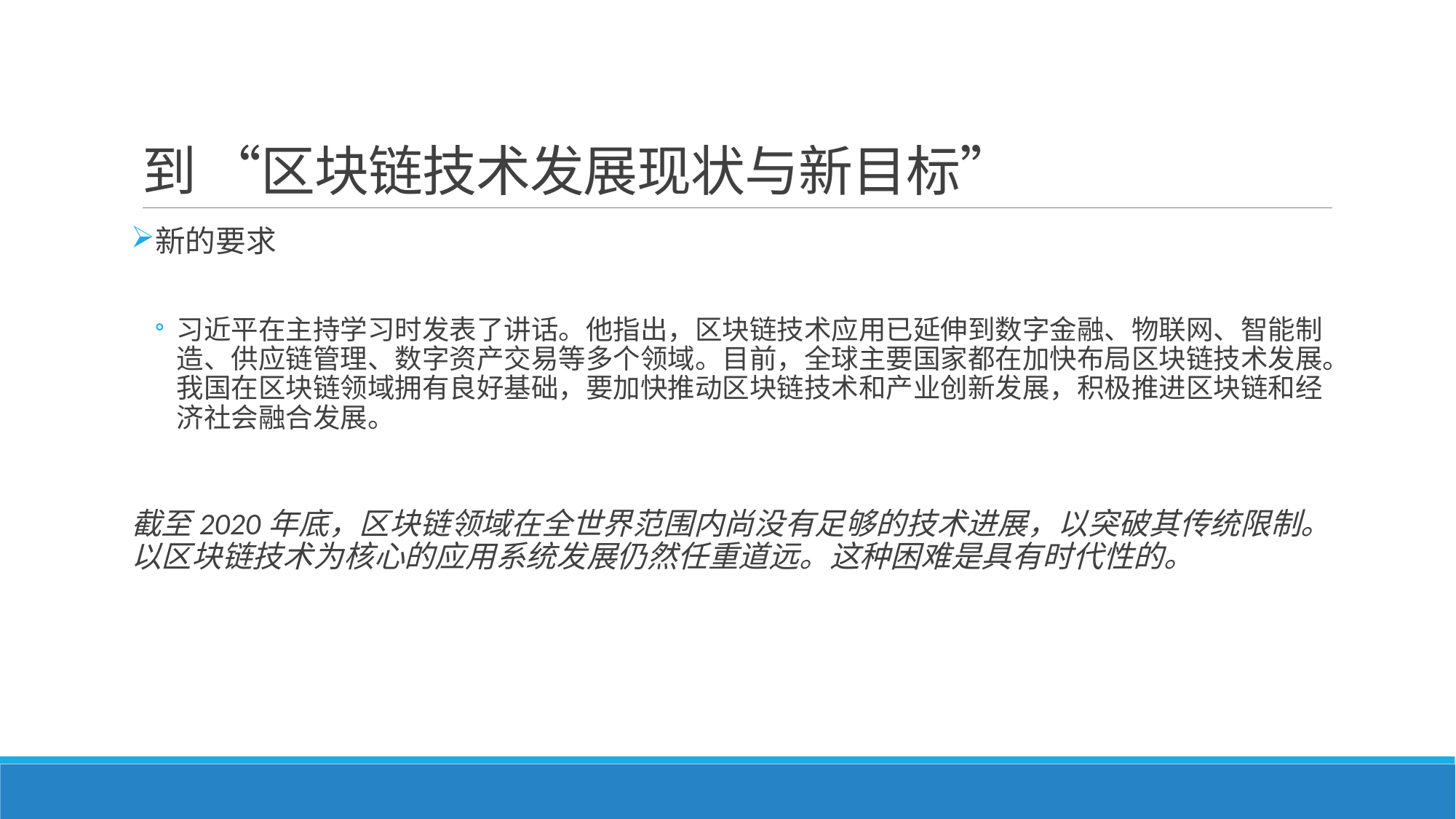

# 到 “区块链技术发展现状与新目标”
新的要求

习近平在主持学习时发表了讲话。他指出，区块链技术应用已延伸到数字金融、物联网、智能制造、供应链管理、数字资产交易等多个领域。目前，全球主要国家都在加快布局区块链技术发展。我国在区块链领域拥有良好基础，要加快推动区块链技术和产业创新发展，积极推进区块链和经济社会融合发展。

截至2020年底，区块链领域在全世界范围内尚没有足够的技术进展，以突破其传统限制。以区块链技术为核心的应用系统发展仍然任重道远。这种困难是具有时代性的。